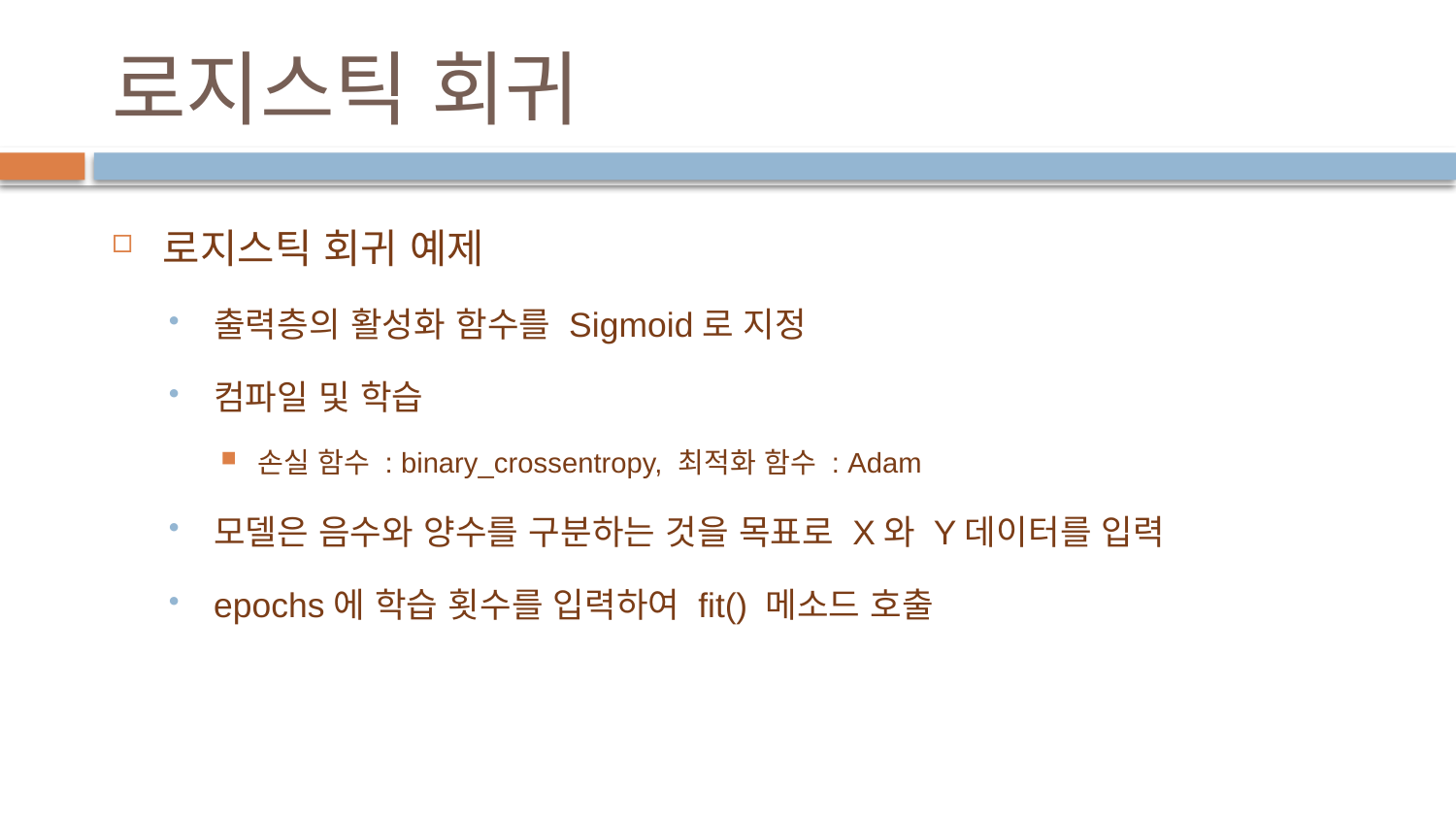

# 로지스틱 회귀
로지스틱 회귀 예제
출력층의 활성화 함수를 Sigmoid로 지정
컴파일 및 학습
손실 함수 : binary_crossentropy, 최적화 함수 : Adam
모델은 음수와 양수를 구분하는 것을 목표로 X와 Y데이터를 입력
epochs에 학습 횟수를 입력하여 fit() 메소드 호출